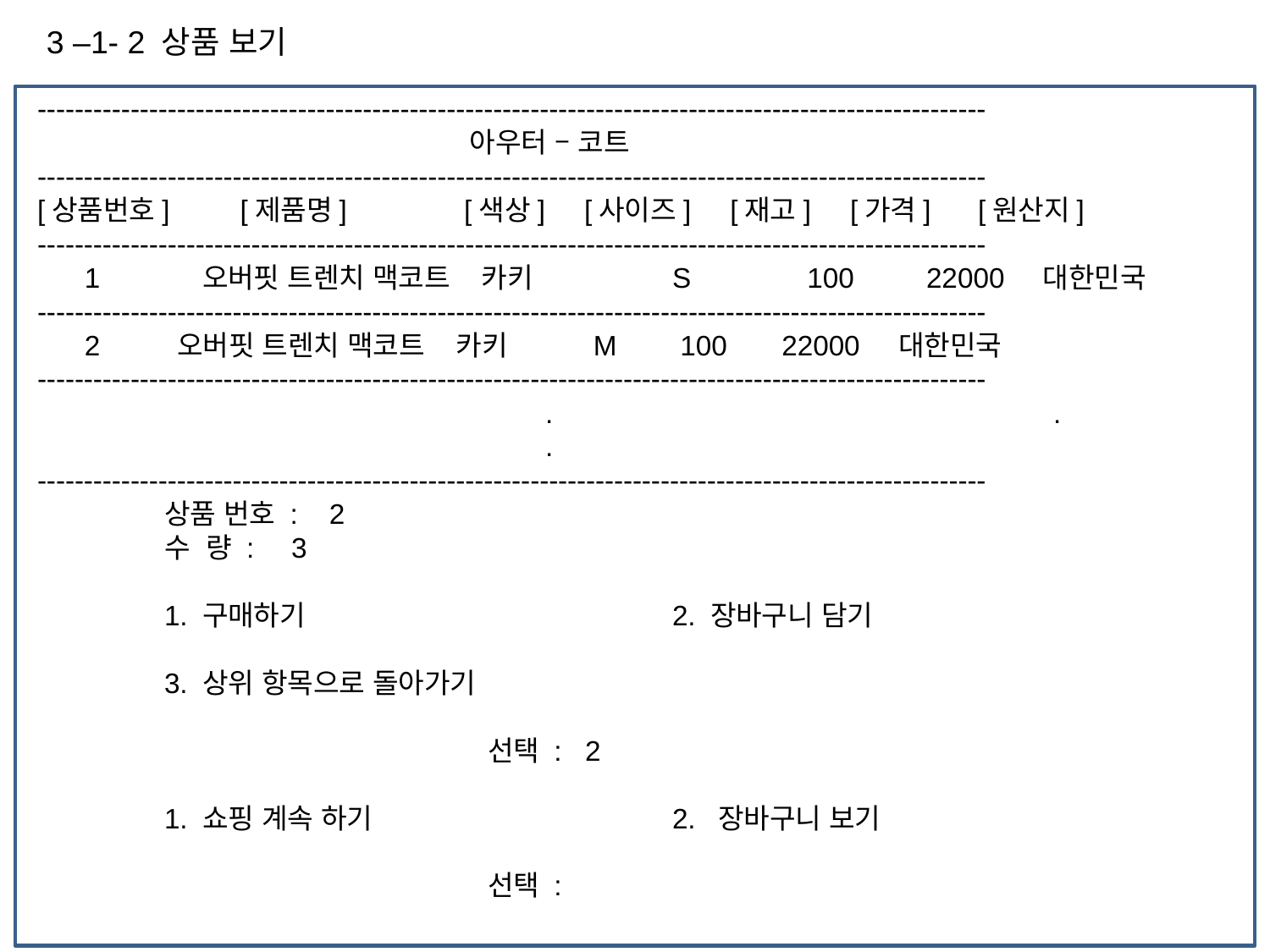

3 –1- 2 상품 보기
------------------------------------------------------------------------------------------------------
	           		       아우터 – 코트
------------------------------------------------------------------------------------------------------
[상품번호]         [제품명]               [색상]     [사이즈]     [재고]     [가격]      [원산지]
------------------------------------------------------------------------------------------------------
      1	    오버핏 트렌치 맥코트    카키       	S       	 100   	22000    대한민국
------------------------------------------------------------------------------------------------------
      2         오버핏 트렌치 맥코트    카키          M	 100       22000    대한민국
------------------------------------------------------------------------------------------------------
				.				.
				.
------------------------------------------------------------------------------------------------------
 	상품 번호 :    2
	수  량 :	3

	1. 구매하기  			2. 장바구니 담기

	3. 상위 항목으로 돌아가기

			        선택 :   2

	1. 쇼핑 계속 하기 	     		2.  장바구니 보기

			        선택 :